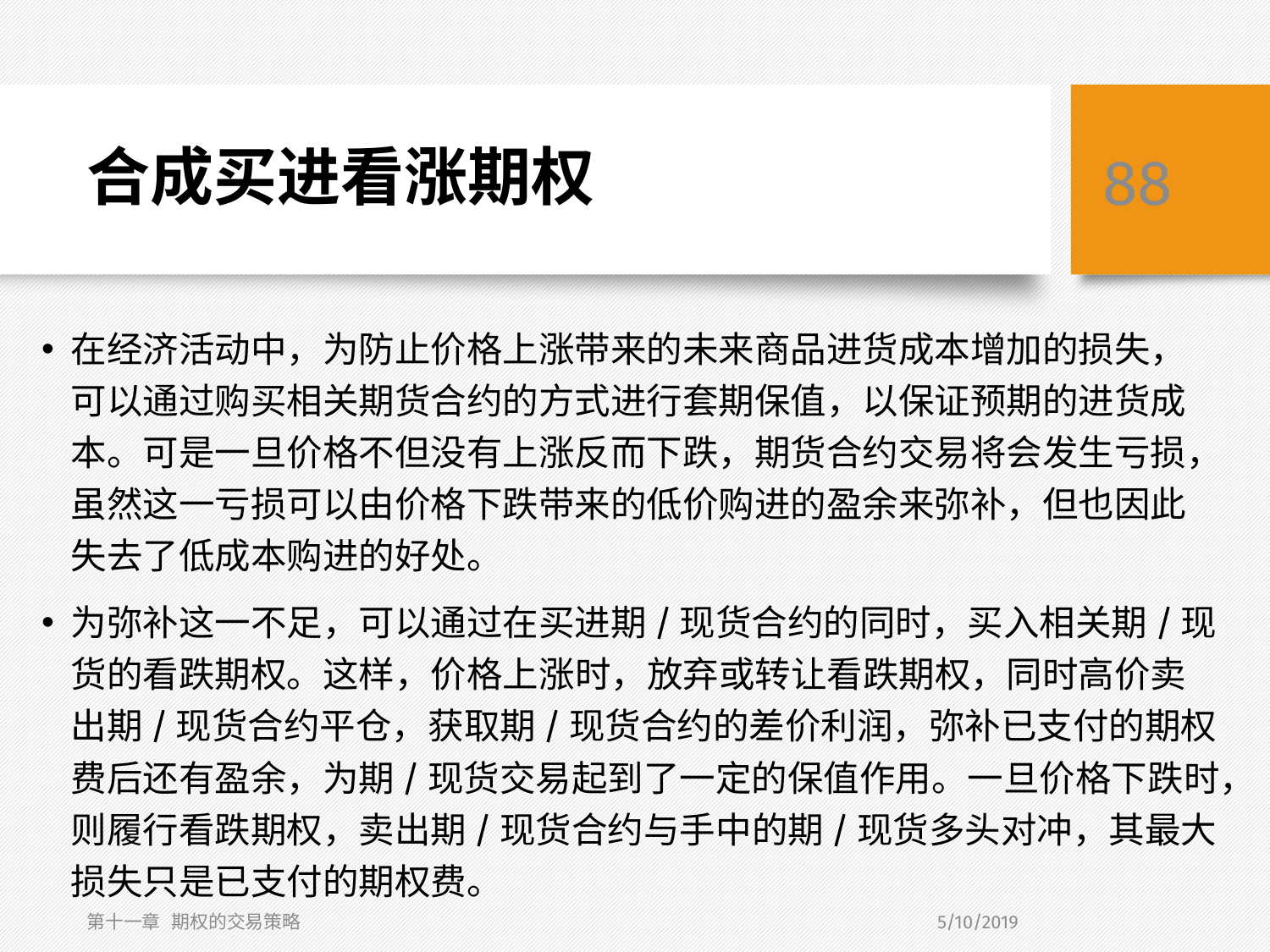

# 合成买进看涨期权
88
在经济活动中，为防止价格上涨带来的未来商品进货成本增加的损失，可以通过购买相关期货合约的方式进行套期保值，以保证预期的进货成本。可是一旦价格不但没有上涨反而下跌，期货合约交易将会发生亏损，虽然这一亏损可以由价格下跌带来的低价购进的盈余来弥补，但也因此失去了低成本购进的好处。
为弥补这一不足，可以通过在买进期/现货合约的同时，买入相关期/现货的看跌期权。这样，价格上涨时，放弃或转让看跌期权，同时高价卖出期/现货合约平仓，获取期/现货合约的差价利润，弥补已支付的期权费后还有盈余，为期/现货交易起到了一定的保值作用。一旦价格下跌时，则履行看跌期权，卖出期/现货合约与手中的期/现货多头对冲，其最大损失只是已支付的期权费。
5/10/2019
第十一章  期权的交易策略